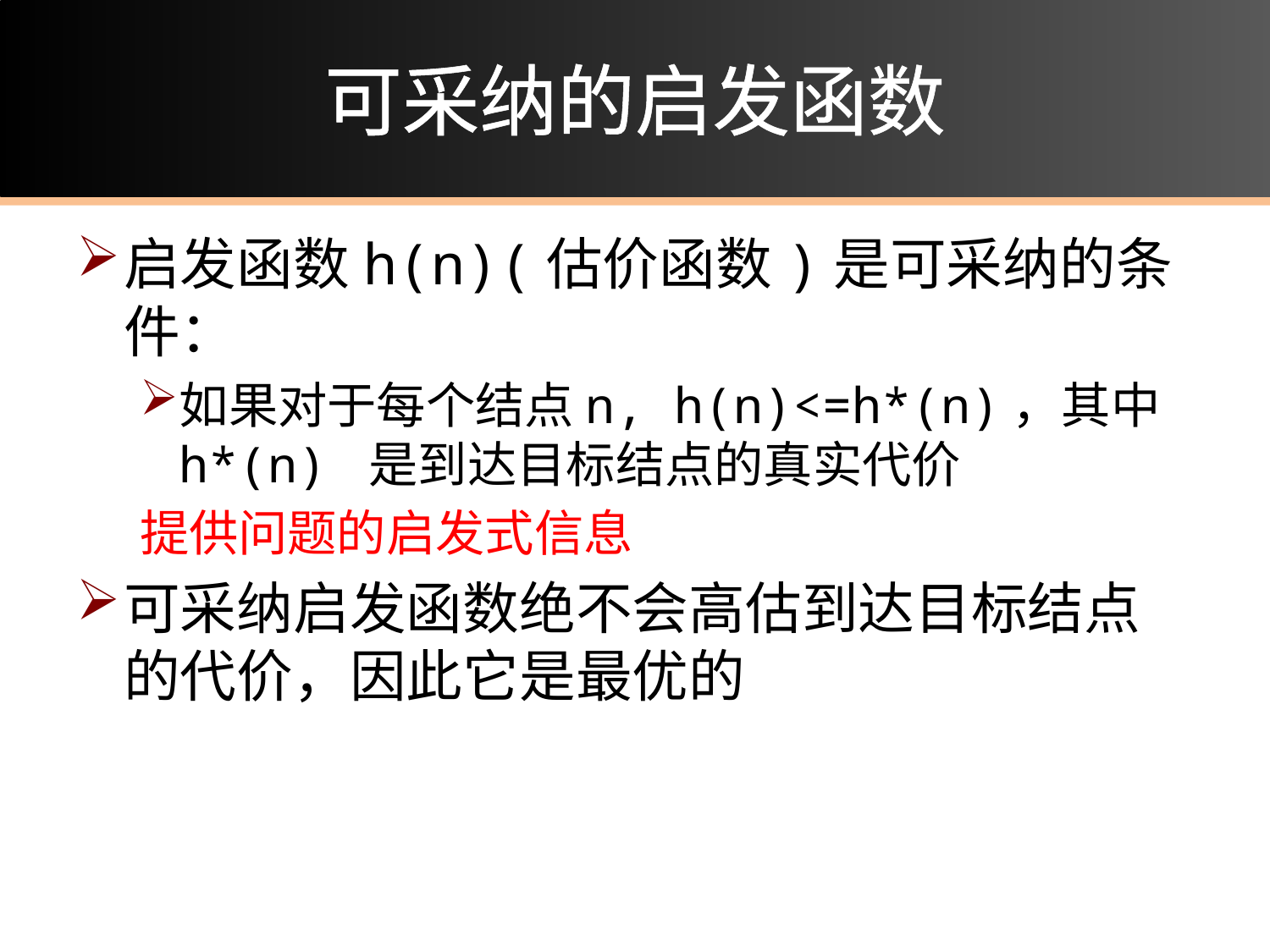

# 可采纳的启发函数
启发函数h(n)(估价函数)是可采纳的条件：
如果对于每个结点n, h(n)<=h*(n)，其中h*(n) 是到达目标结点的真实代价
提供问题的启发式信息
可采纳启发函数绝不会高估到达目标结点的代价，因此它是最优的